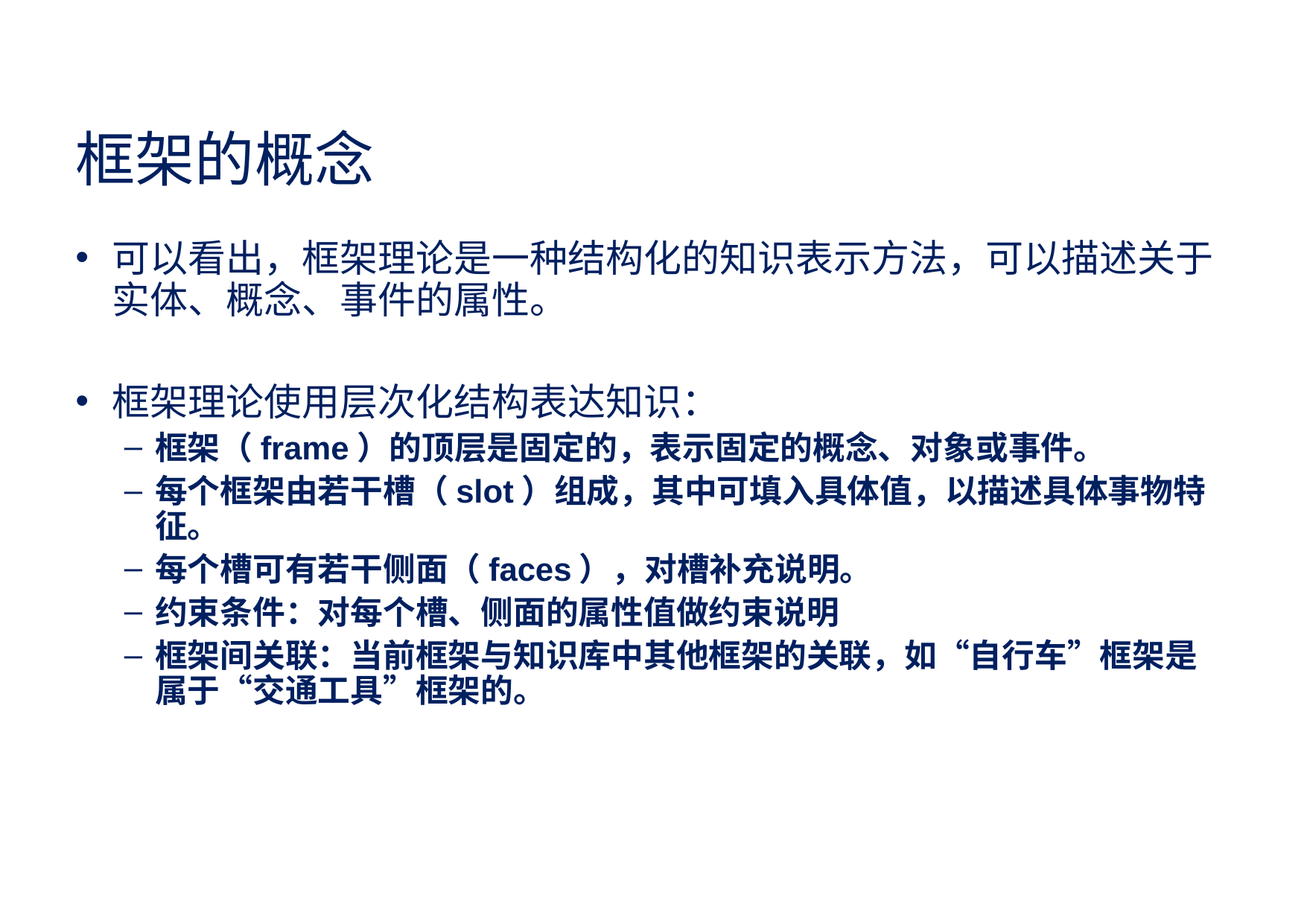

# 框架的概念
可以看出，框架理论是一种结构化的知识表示方法，可以描述关于 实体、概念、事件的属性。

框架理论使用层次化结构表达知识：
框架（frame）的顶层是固定的，表示固定的概念、对象或事件。
每个框架由若干槽（slot）组成，其中可填入具体值，以描述具体事物特 征。
每个槽可有若干侧面（faces），对槽补充说明。
约束条件：对每个槽、侧面的属性值做约束说明
框架间关联：当前框架与知识库中其他框架的关联，如“自行车”框架是 属于“交通工具”框架的。
66